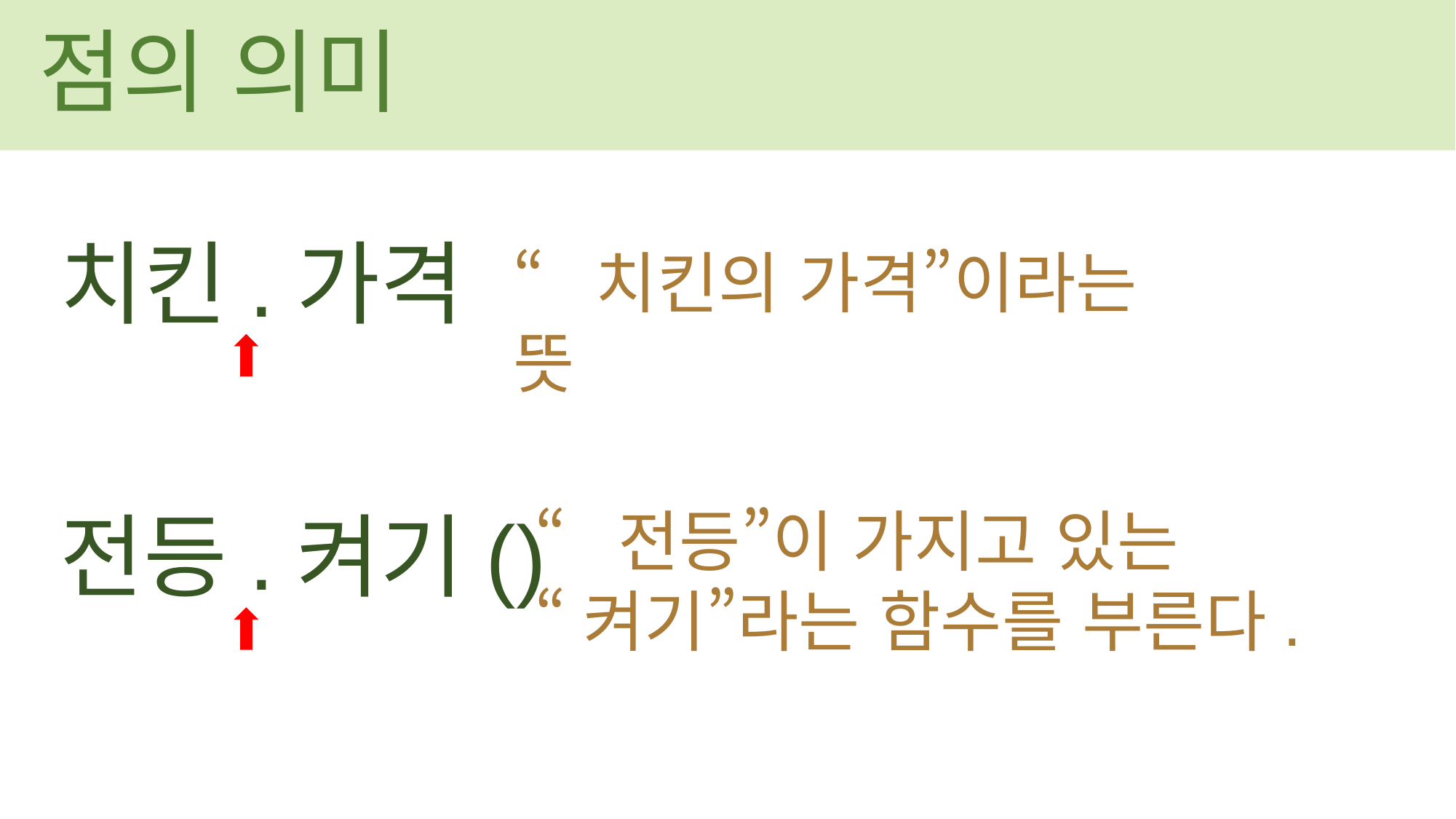

점의 의미
치킨.가격
“치킨의 가격”이라는 뜻

전등.켜기()
“전등”이 가지고 있는
“켜기”라는 함수를 부른다.